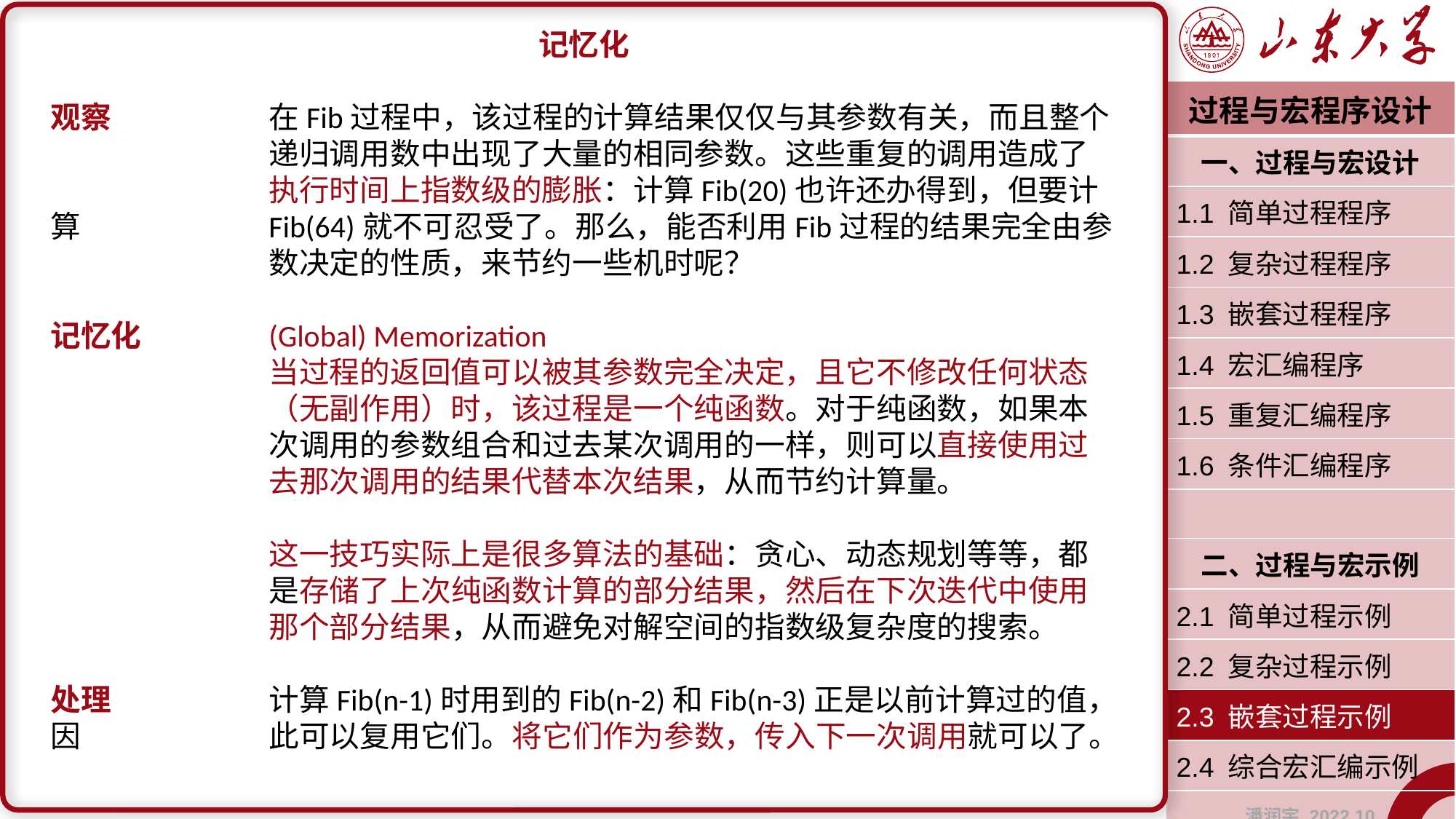

记忆化

观察		在Fib过程中，该过程的计算结果仅仅与其参数有关，而且整个		递归调用数中出现了大量的相同参数。这些重复的调用造成了		执行时间上指数级的膨胀：计算Fib(20)也许还办得到，但要计算		Fib(64)就不可忍受了。那么，能否利用Fib过程的结果完全由参		数决定的性质，来节约一些机时呢？

记忆化		(Global) Memorization
		当过程的返回值可以被其参数完全决定，且它不修改任何状态		（无副作用）时，该过程是一个纯函数。对于纯函数，如果本		次调用的参数组合和过去某次调用的一样，则可以直接使用过		去那次调用的结果代替本次结果，从而节约计算量。

		这一技巧实际上是很多算法的基础：贪心、动态规划等等，都		是存储了上次纯函数计算的部分结果，然后在下次迭代中使用		那个部分结果，从而避免对解空间的指数级复杂度的搜索。

处理		计算Fib(n-1)时用到的Fib(n-2)和Fib(n-3)正是以前计算过的值，因		此可以复用它们。将它们作为参数，传入下一次调用就可以了。
| 过程与宏程序设计 |
| --- |
| 一、过程与宏设计 |
| 1.1 简单过程程序 |
| 1.2 复杂过程程序 |
| 1.3 嵌套过程程序 |
| 1.4 宏汇编程序 |
| 1.5 重复汇编程序 |
| 1.6 条件汇编程序 |
|  |
| 二、过程与宏示例 |
| 2.1 简单过程示例 |
| 2.2 复杂过程示例 |
| 2.3 嵌套过程示例 |
| 2.4 综合宏汇编示例 |
| 潘润宇 2022.10 |